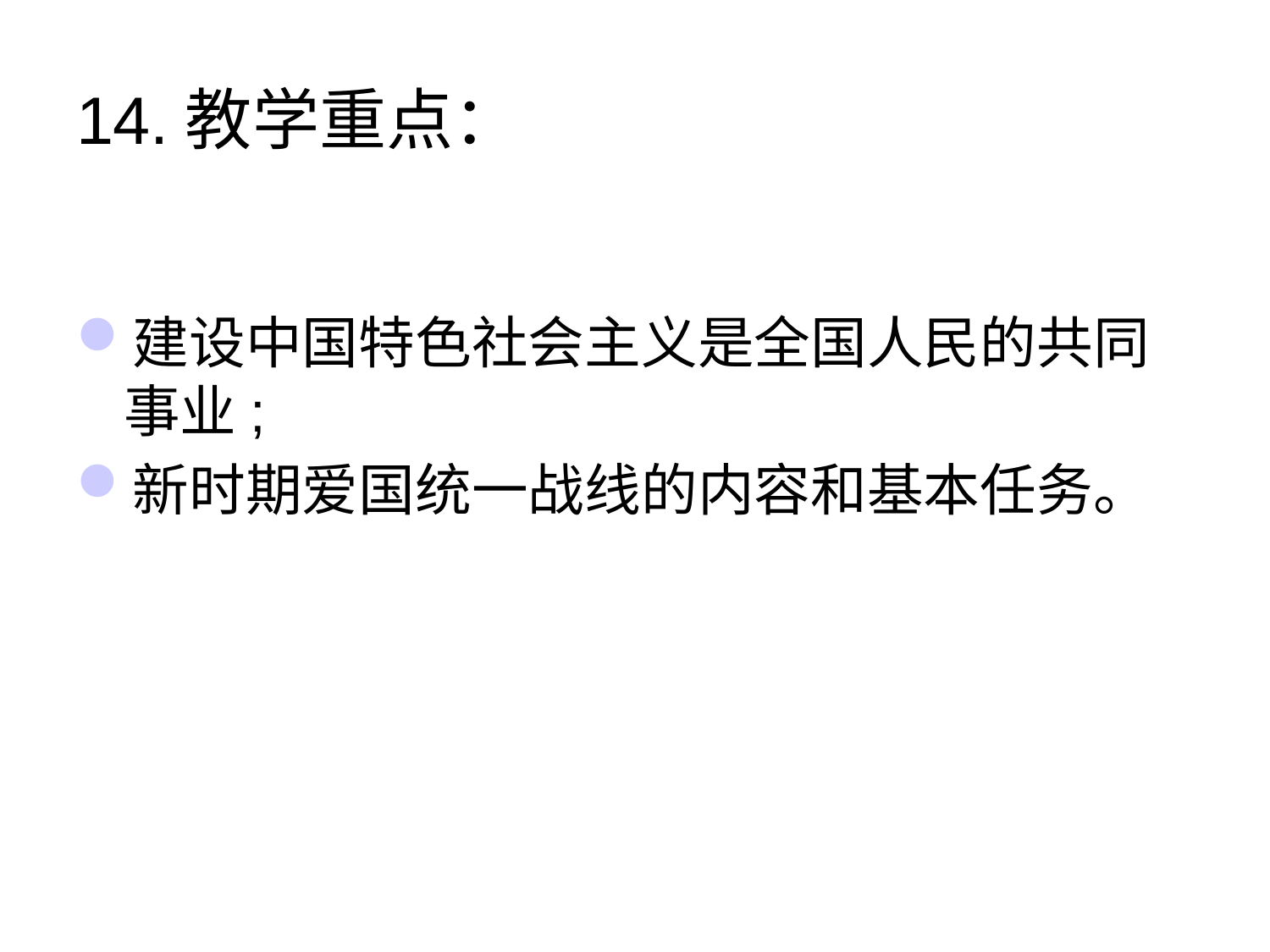

# 14.教学重点：

建设中国特色社会主义是全国人民的共同事业;
新时期爱国统一战线的内容和基本任务。